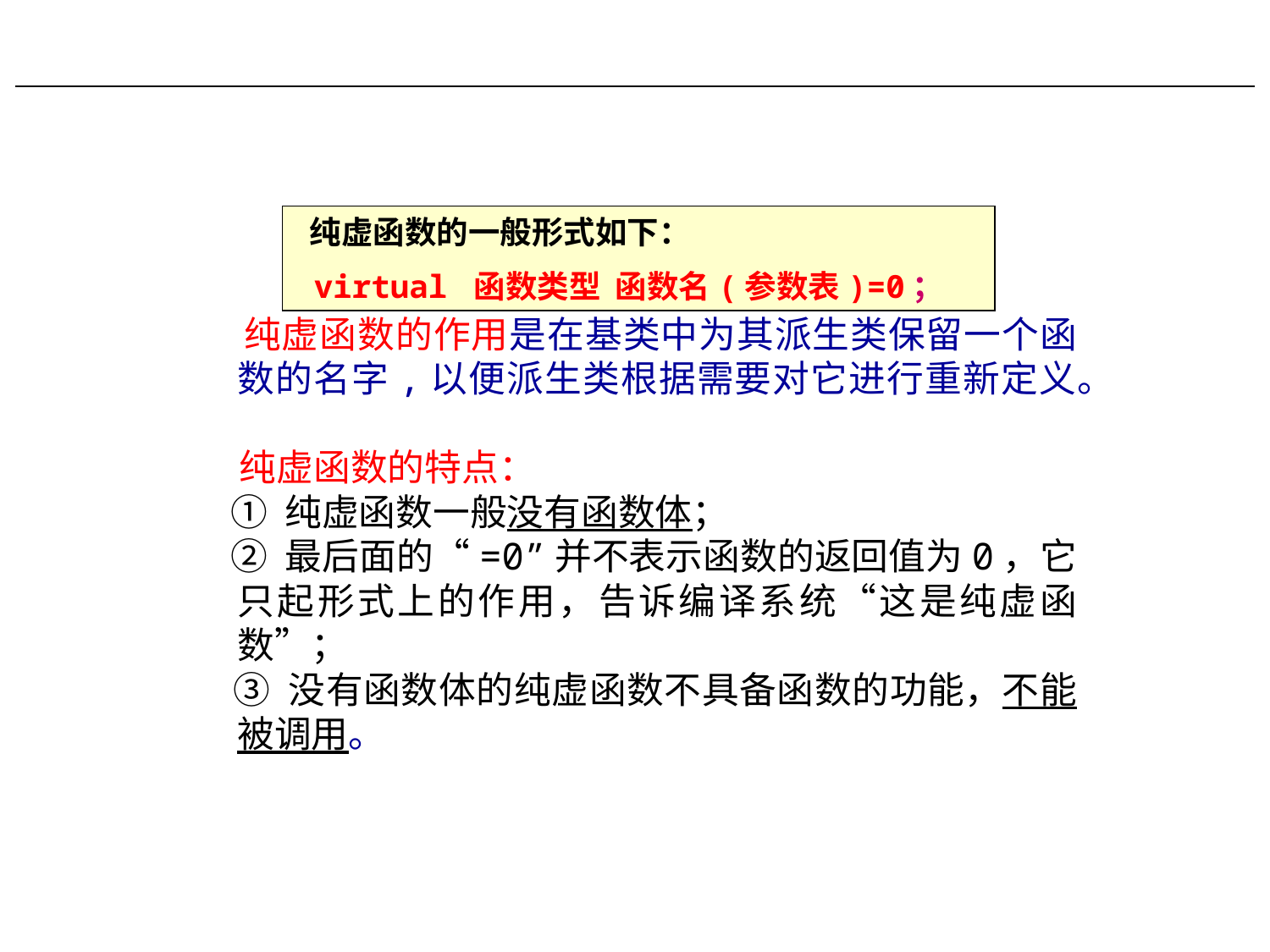

#

    纯虚函数的作用是在基类中为其派生类保留一个函数的名字,以便派生类根据需要对它进行重新定义。
    纯虚函数的特点：
    ① 纯虚函数一般没有函数体；
    ② 最后面的“=0”并不表示函数的返回值为0，它只起形式上的作用，告诉编译系统“这是纯虚函数”；
    ③ 没有函数体的纯虚函数不具备函数的功能，不能被调用。

 纯虚函数的一般形式如下：
 virtual 函数类型  函数名(参数表)=0；
304